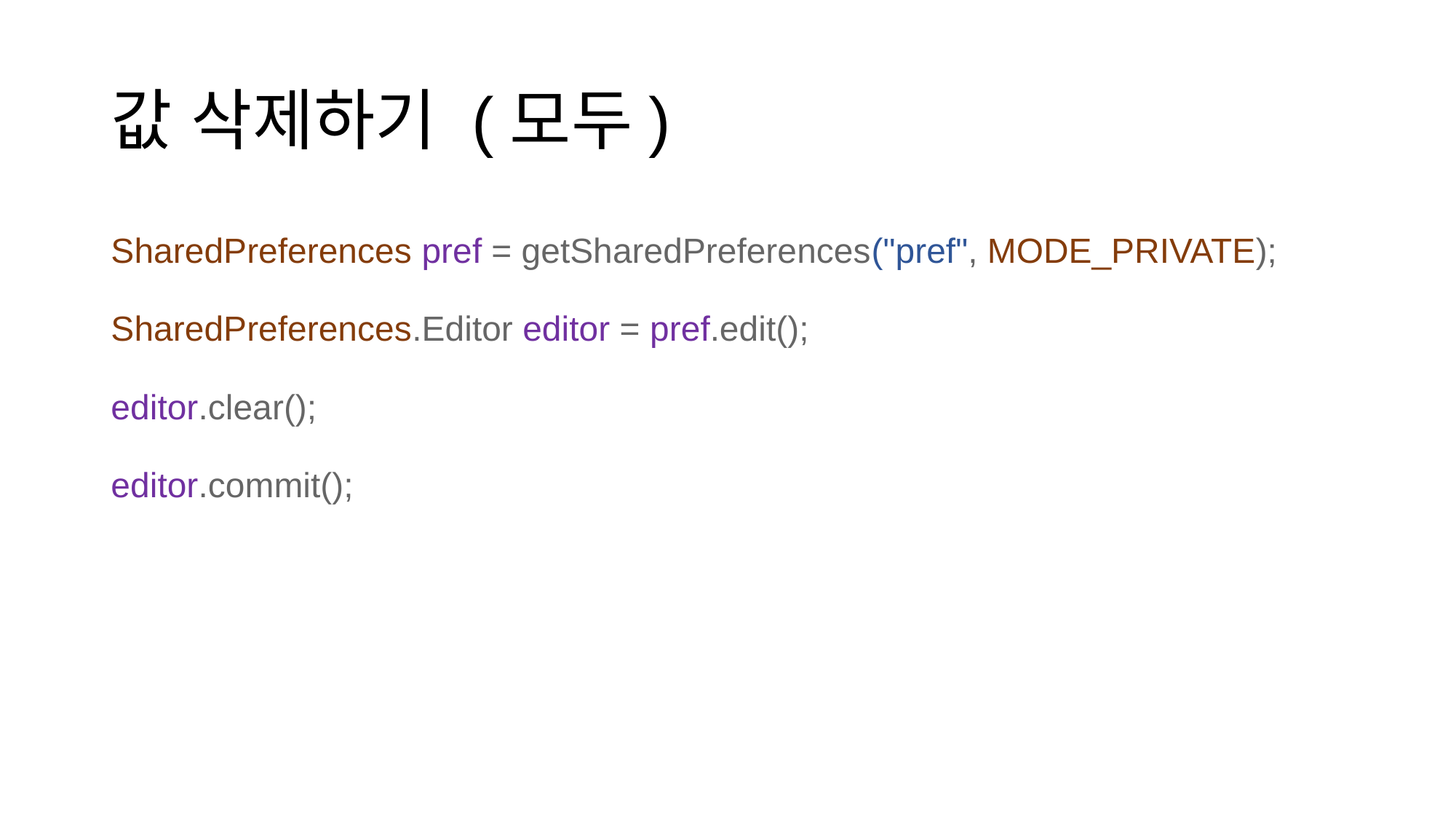

# 값 삭제하기 (모두)
SharedPreferences pref = getSharedPreferences("pref", MODE_PRIVATE);
SharedPreferences.Editor editor = pref.edit();
editor.clear();
editor.commit();